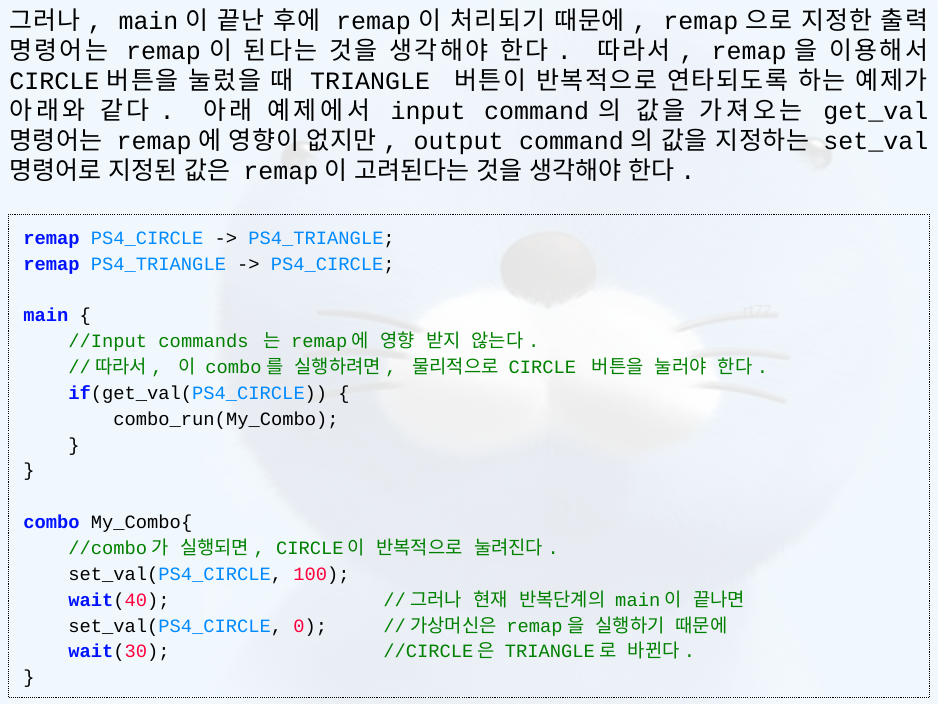

그러나, main이 끝난 후에 remap이 처리되기 때문에, remap으로 지정한 출력 명령어는 remap이 된다는 것을 생각해야 한다. 따라서, remap을 이용해서 CIRCLE버튼을 눌렀을 때 TRIANGLE 버튼이 반복적으로 연타되도록 하는 예제가 아래와 같다. 아래 예제에서 input command의 값을 가져오는 get_val 명령어는 remap에 영향이 없지만, output command의 값을 지정하는 set_val 명령어로 지정된 값은 remap이 고려된다는 것을 생각해야 한다.

remap PS4_CIRCLE -> PS4_TRIANGLE;
remap PS4_TRIANGLE -> PS4_CIRCLE;

main {
    //Input commands 는 remap에 영향 받지 않는다.
    //따라서, 이 combo를 실행하려면, 물리적으로 CIRCLE 버튼을 눌러야 한다.
    if(get_val(PS4_CIRCLE)) {
        combo_run(My_Combo);
    }
}

combo My_Combo{
    //combo가 실행되면, CIRCLE이 반복적으로 눌려진다.
    set_val(PS4_CIRCLE, 100);
    wait(40);                   //그러나 현재 반복단계의 main이 끝나면
    set_val(PS4_CIRCLE, 0);     //가상머신은 remap을 실행하기 때문에
    wait(30);                   //CIRCLE은 TRIANGLE로 바뀐다.
}